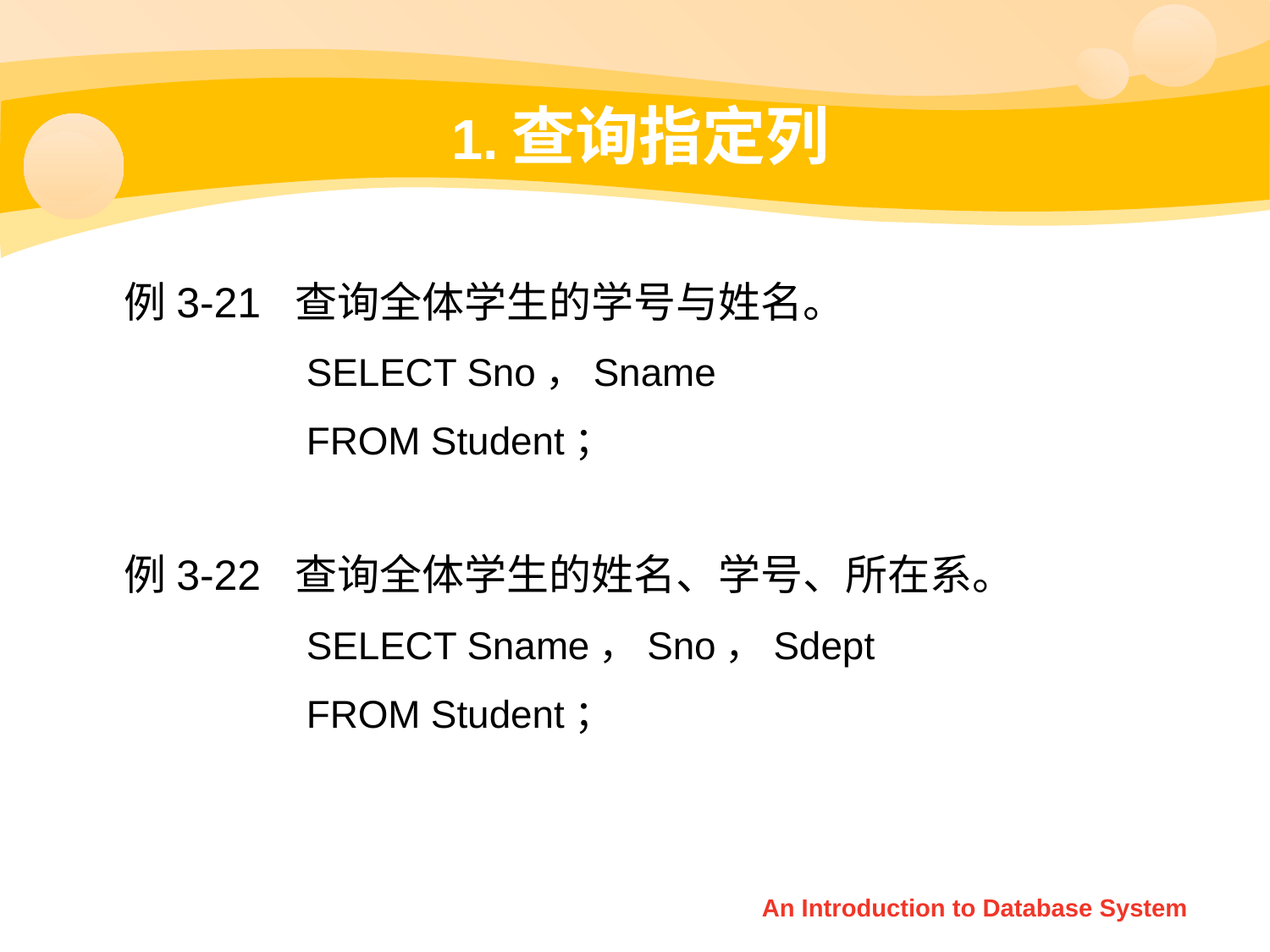

# 1.查询指定列
	例3-21  查询全体学生的学号与姓名。
		SELECT Sno，Sname
		FROM Student；

	例3-22  查询全体学生的姓名、学号、所在系。
		SELECT Sname，Sno，Sdept
		FROM Student；
An Introduction to Database System